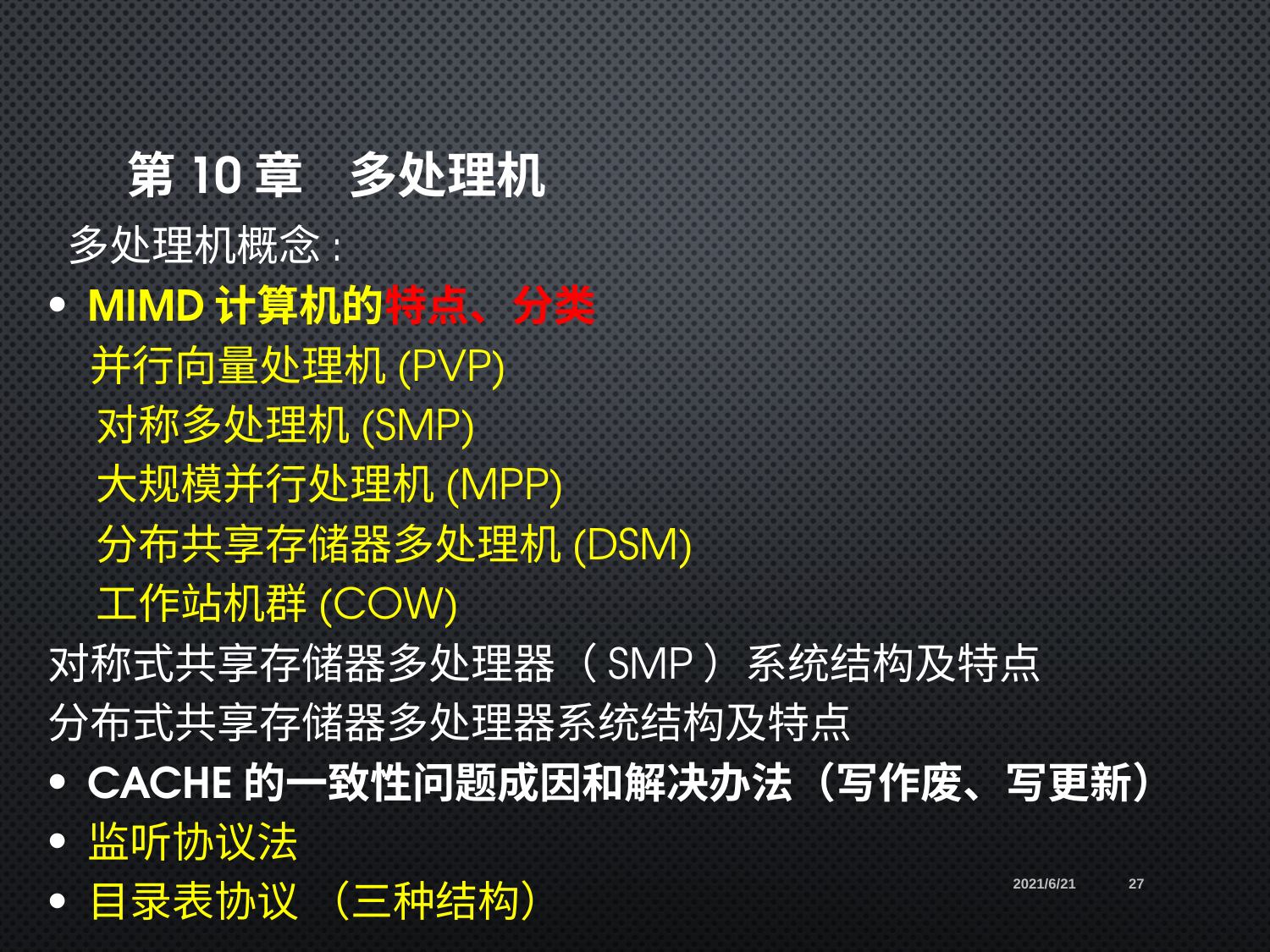

# 第10章    多处理机
 多处理机概念:
MIMD计算机的特点、分类
　并行向量处理机(PVP)
    对称多处理机(SMP)
    大规模并行处理机(MPP)
    分布共享存储器多处理机(DSM)
    工作站机群(COW)
对称式共享存储器多处理器（SMP）系统结构及特点
分布式共享存储器多处理器系统结构及特点
Cache的一致性问题成因和解决办法（写作废、写更新）
监听协议法
目录表协议 （三种结构）

2021/6/21
27